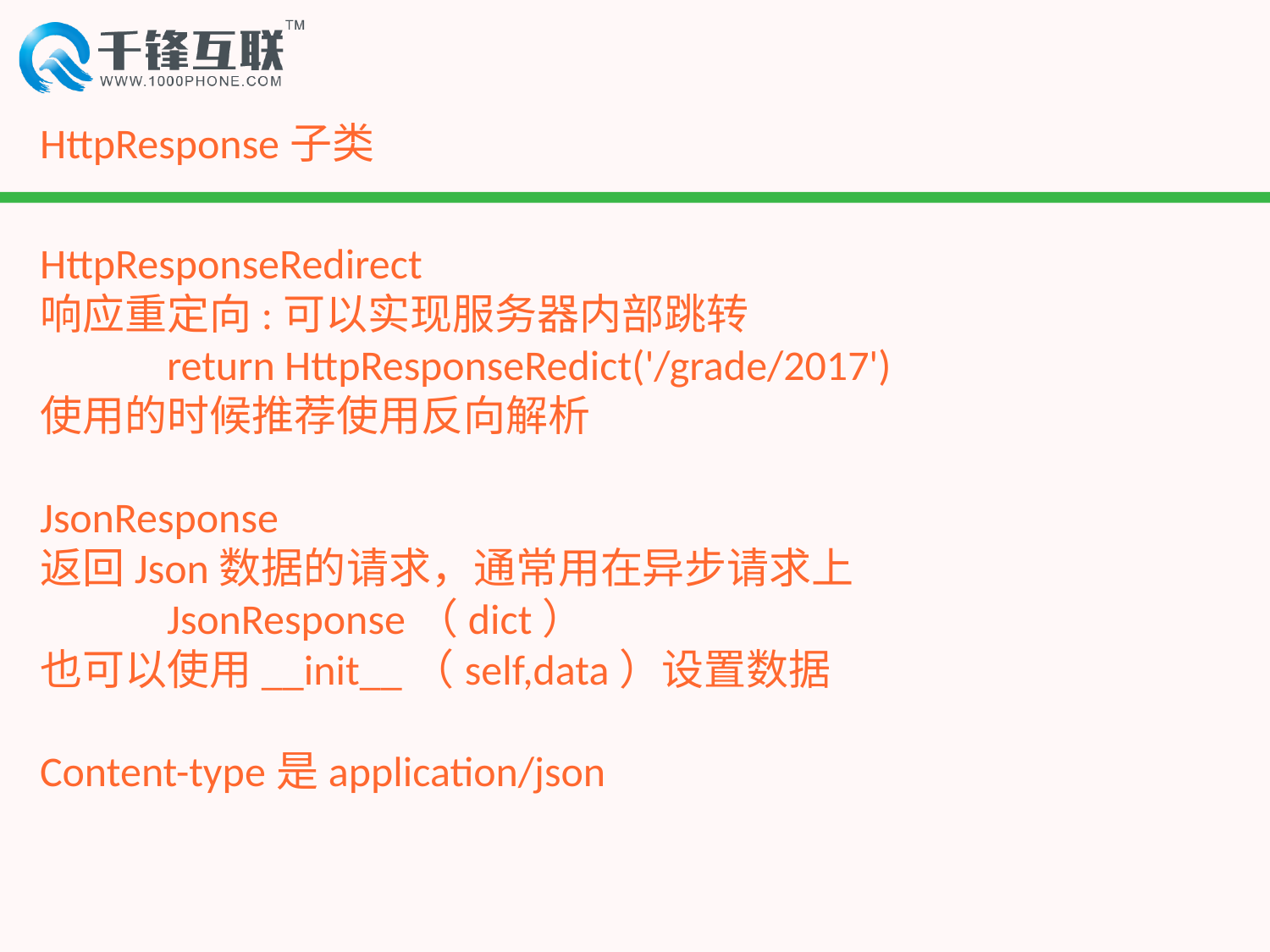

# HttpResponse子类
HttpResponseRedirect
响应重定向:可以实现服务器内部跳转
	return HttpResponseRedict('/grade/2017')
使用的时候推荐使用反向解析

JsonResponse
返回Json数据的请求，通常用在异步请求上
	JsonResponse（dict）
也可以使用__init__（self,data）设置数据

Content-type是application/json